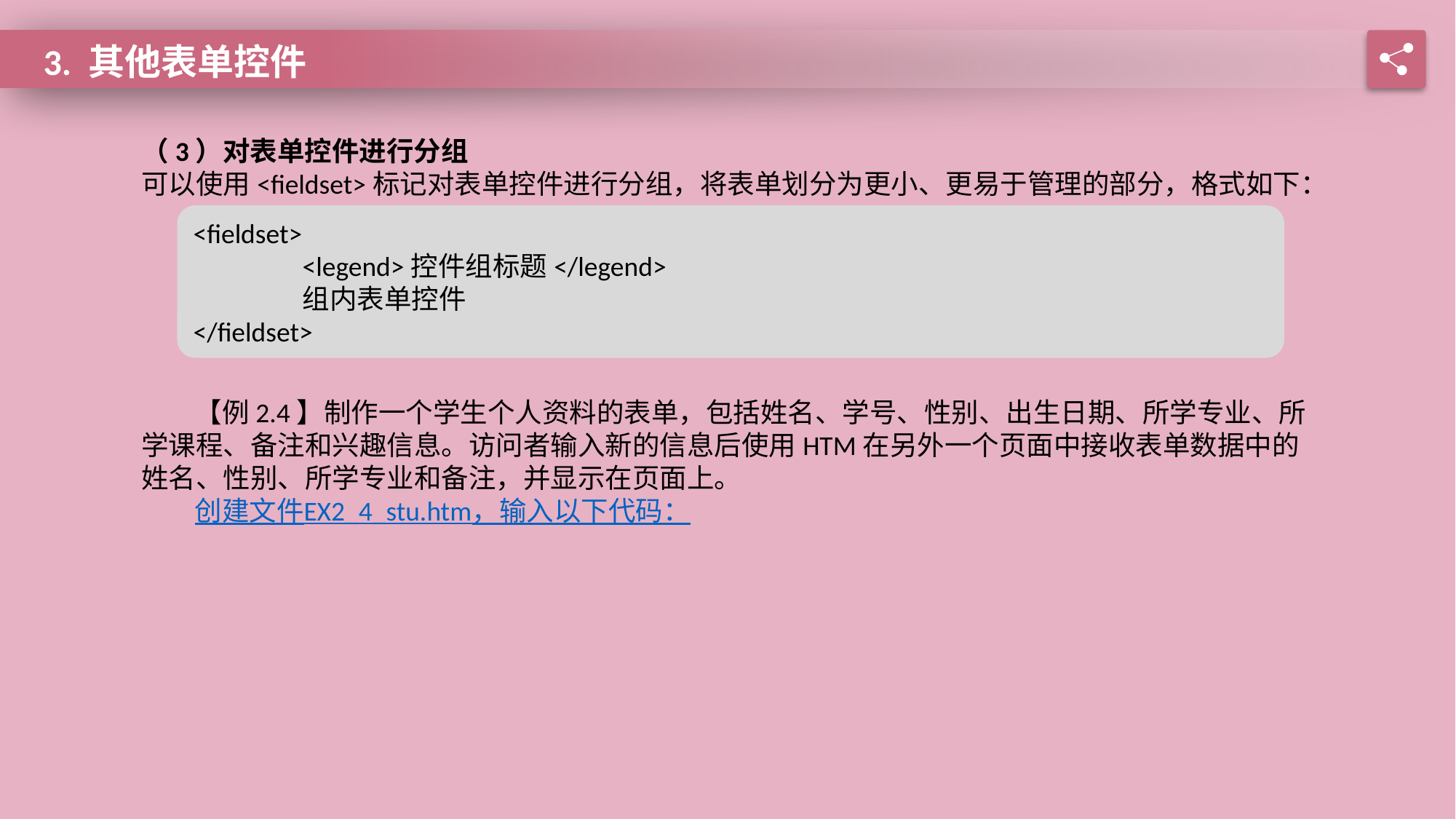

3. 其他表单控件
（3）对表单控件进行分组
可以使用<fieldset>标记对表单控件进行分组，将表单划分为更小、更易于管理的部分，格式如下：
<fieldset>
	<legend>控件组标题</legend>
	组内表单控件
</fieldset>
【例2.4】制作一个学生个人资料的表单，包括姓名、学号、性别、出生日期、所学专业、所学课程、备注和兴趣信息。访问者输入新的信息后使用HTM在另外一个页面中接收表单数据中的姓名、性别、所学专业和备注，并显示在页面上。
创建文件EX2_4_stu.htm，输入以下代码：